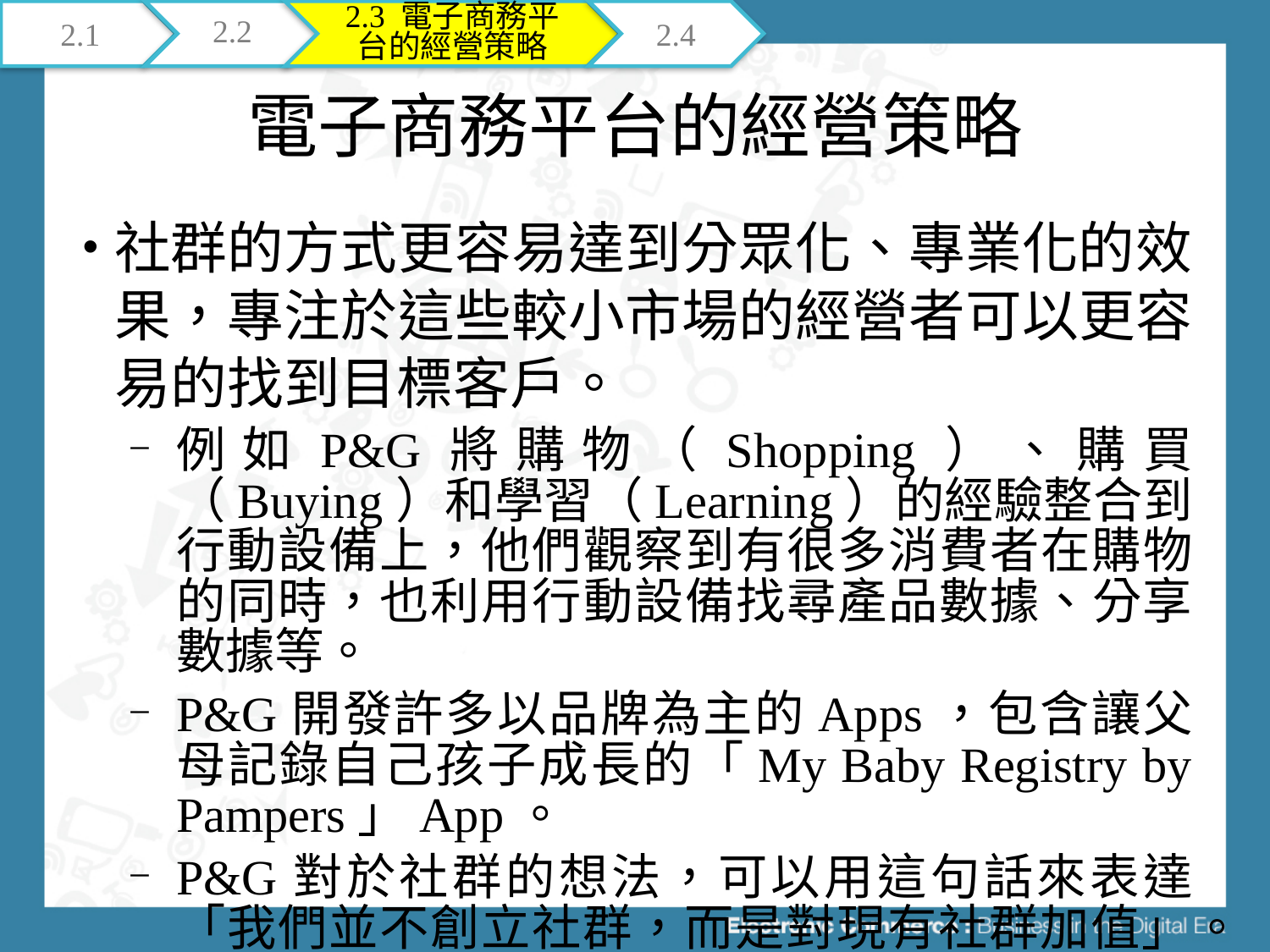

2.1
2.2
2.3 電子商務平台的經營策略
2.4
# 電子商務平台的經營策略
社群的方式更容易達到分眾化、專業化的效果，專注於這些較小市場的經營者可以更容易的找到目標客戶。
例如P&G將購物（Shopping）、購買（Buying）和學習（Learning）的經驗整合到行動設備上，他們觀察到有很多消費者在購物的同時，也利用行動設備找尋產品數據、分享數據等。
P&G開發許多以品牌為主的Apps，包含讓父母記錄自己孩子成長的「My Baby Registry by Pampers」App。
P&G對於社群的想法，可以用這句話來表達「我們並不創立社群，而是對現有社群加值」。